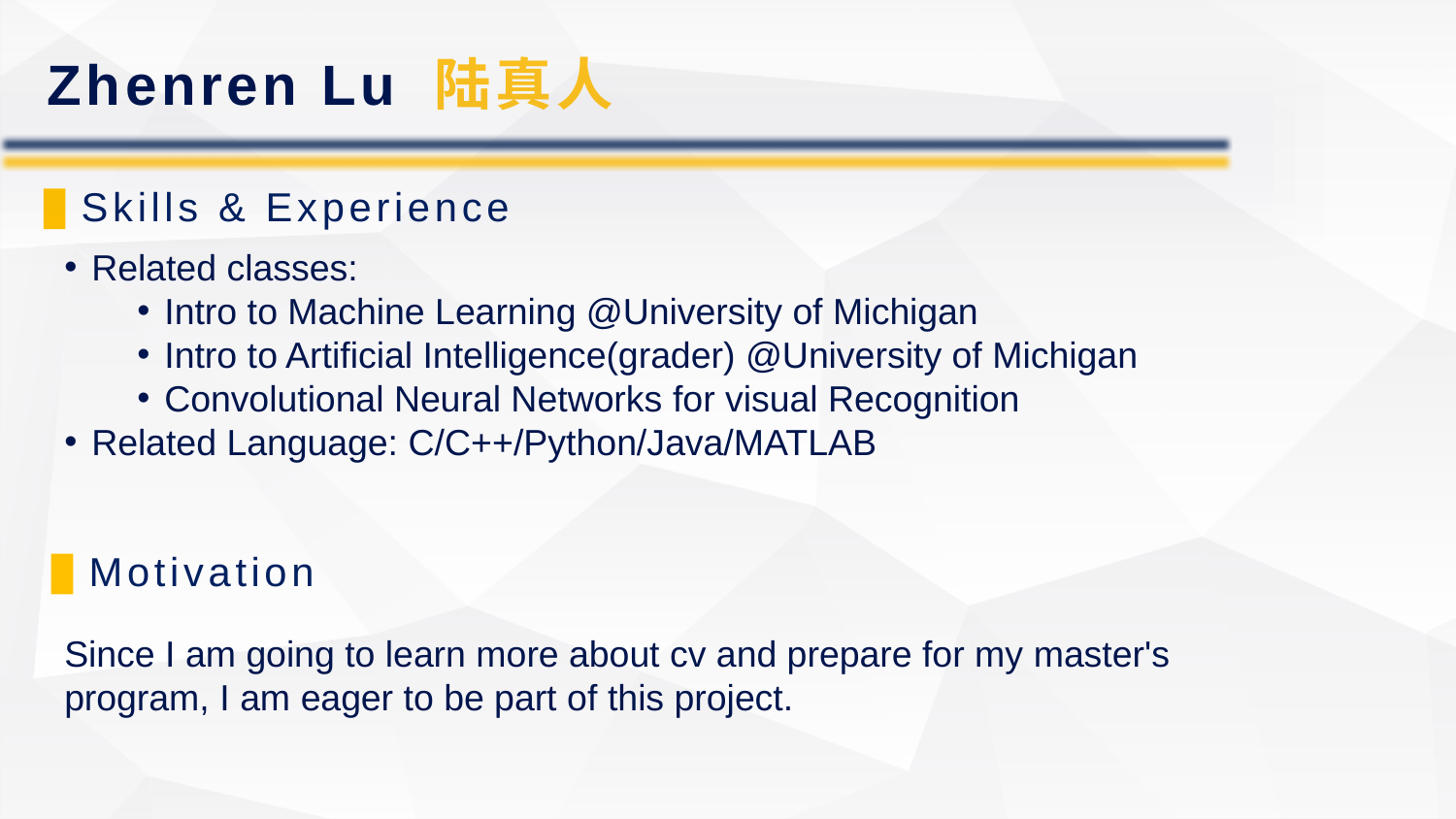

Zhenren Lu 陆真人

Skills & Experience

Related classes:
Intro to Machine Learning @University of Michigan
Intro to Artificial Intelligence(grader) @University of Michigan
Convolutional Neural Networks for visual Recognition
Related Language: C/C++/Python/Java/MATLAB
Motivation

Since I am going to learn more about cv and prepare for my master's program, I am eager to be part of this project.